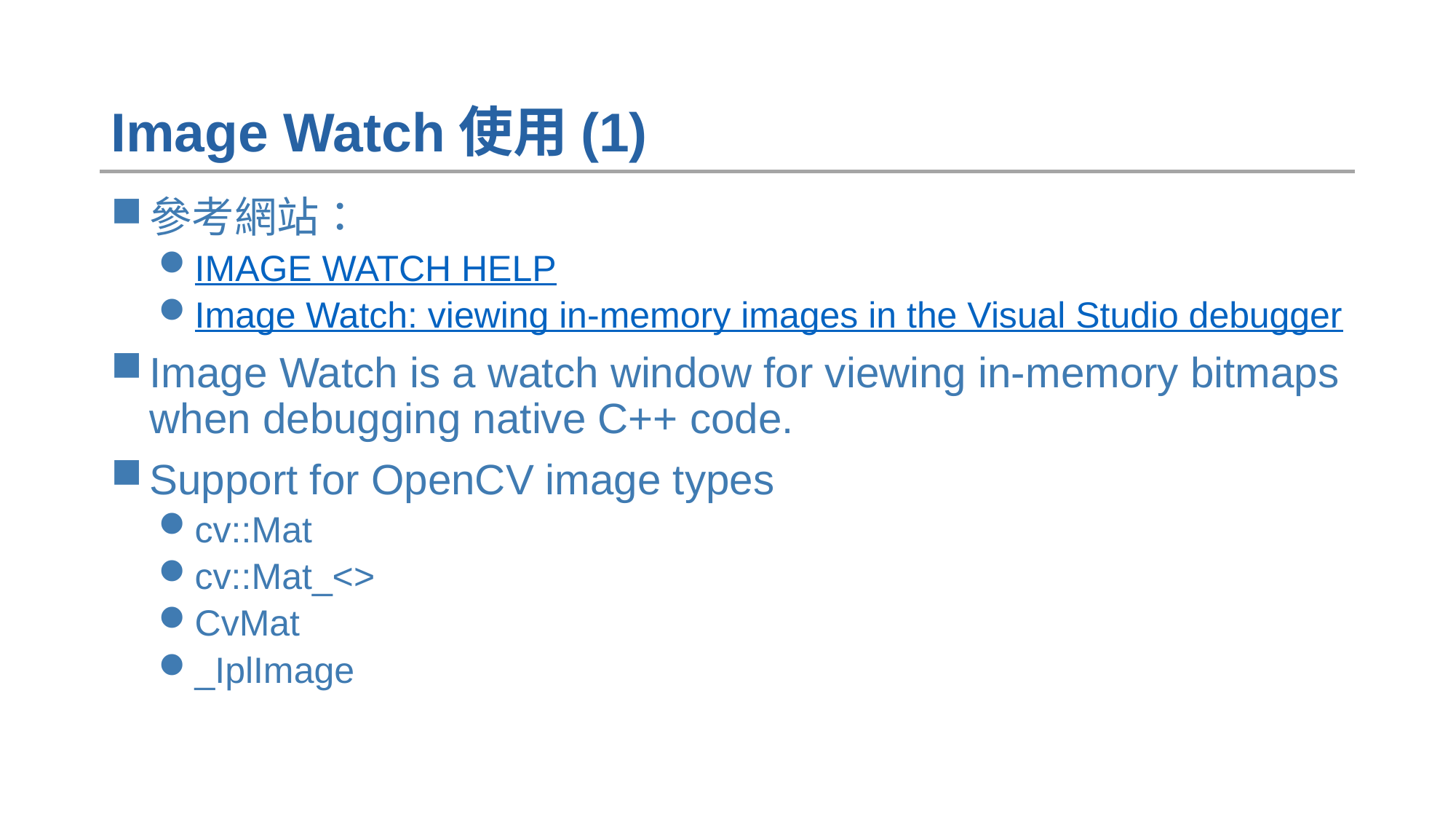

# Image Watch使用(1)
參考網站：
IMAGE WATCH HELP
Image Watch: viewing in-memory images in the Visual Studio debugger
Image Watch is a watch window for viewing in-memory bitmaps when debugging native C++ code.
Support for OpenCV image types
cv::Mat
cv::Mat_<>
CvMat
_IplImage